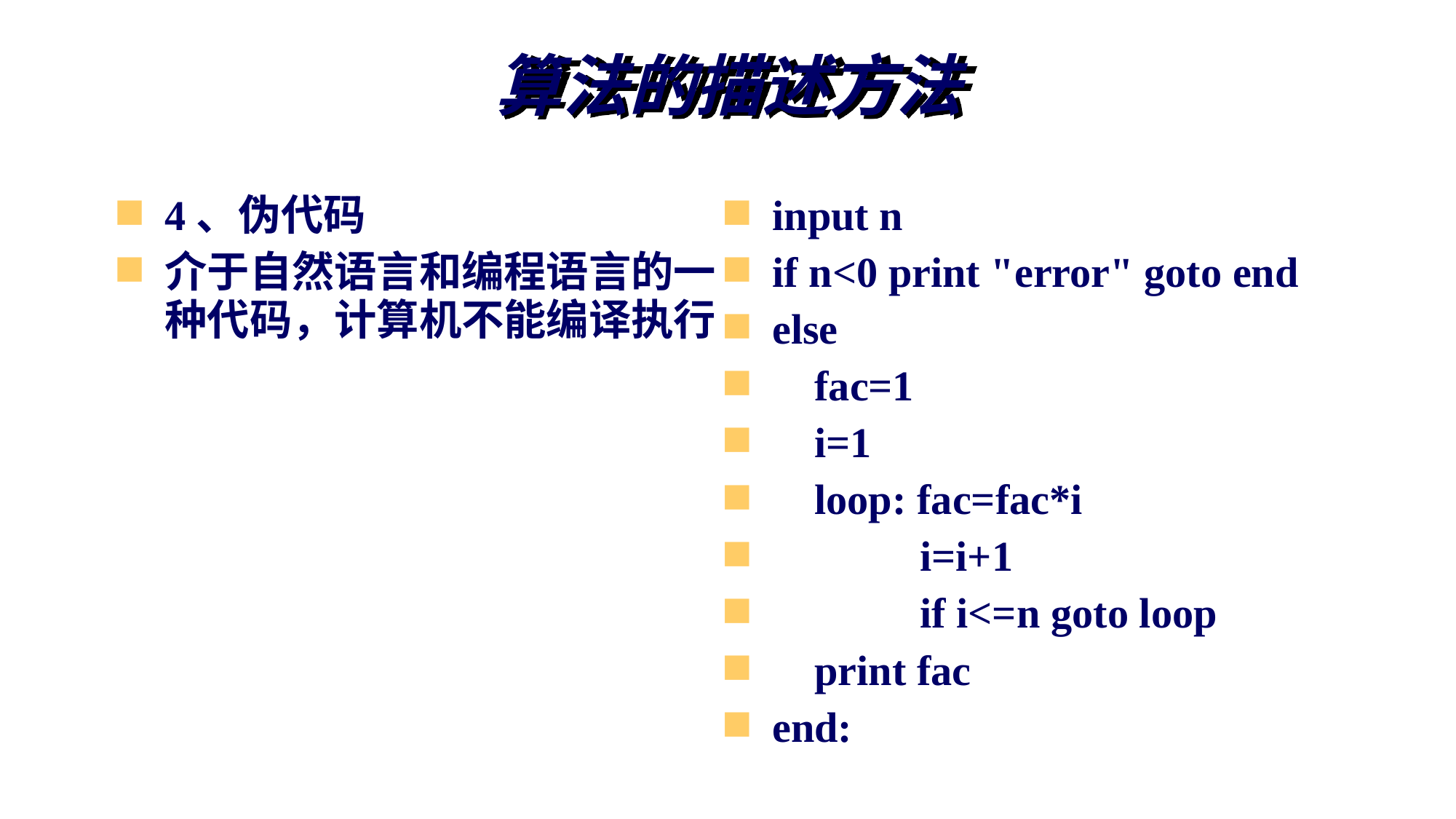

# 算法的描述方法
4、伪代码
介于自然语言和编程语言的一种代码，计算机不能编译执行

input n
if n<0 print "error" goto end
else
    fac=1
    i=1
    loop: fac=fac*i
              i=i+1
              if i<=n goto loop
    print fac
end: